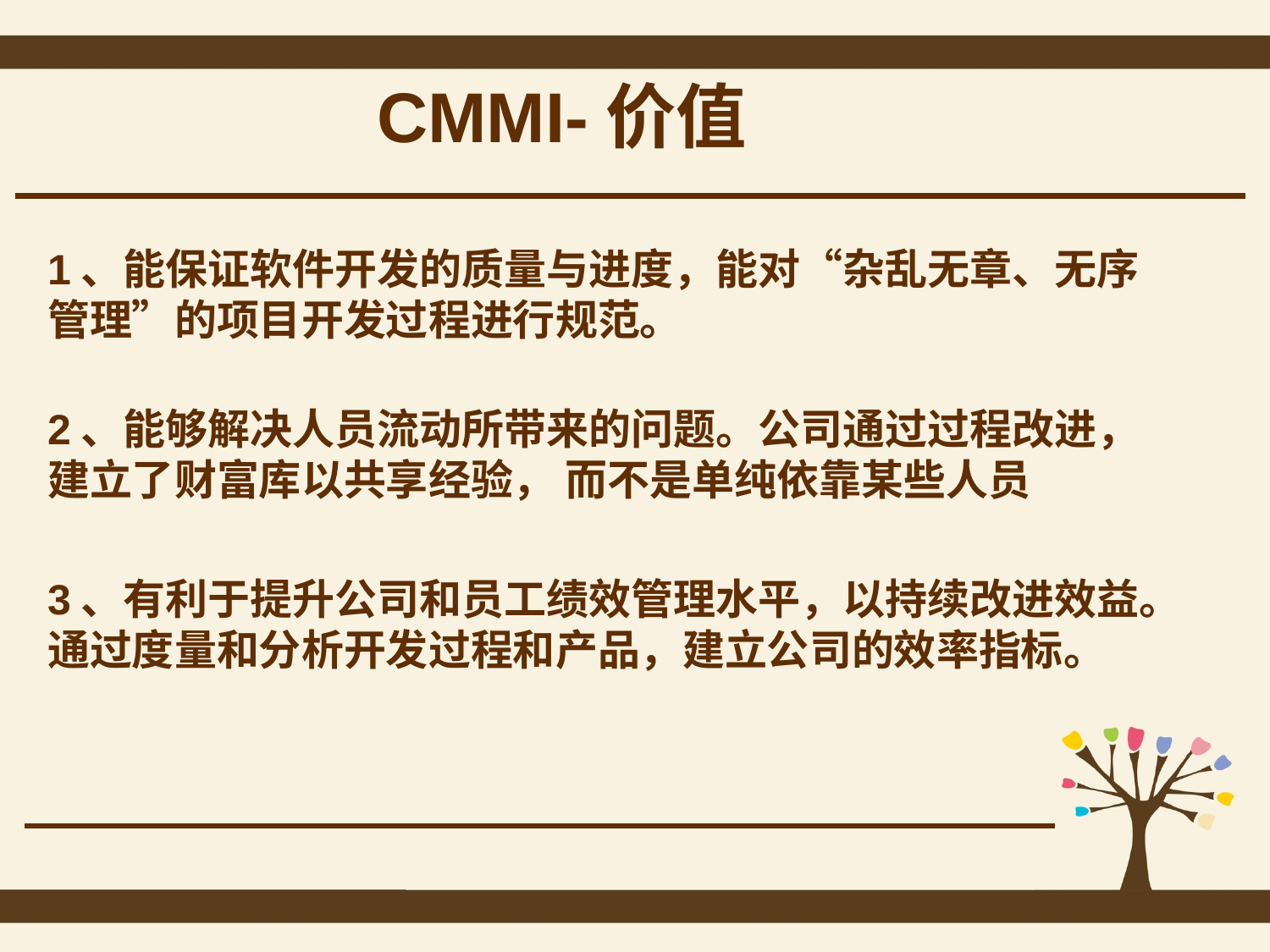

CMMI-价值
1、能保证软件开发的质量与进度，能对“杂乱无章、无序管理”的项目开发过程进行规范。
2、能够解决人员流动所带来的问题。公司通过过程改进，建立了财富库以共享经验， 而不是单纯依靠某些人员
3、有利于提升公司和员工绩效管理水平，以持续改进效益。通过度量和分析开发过程和产品，建立公司的效率指标。